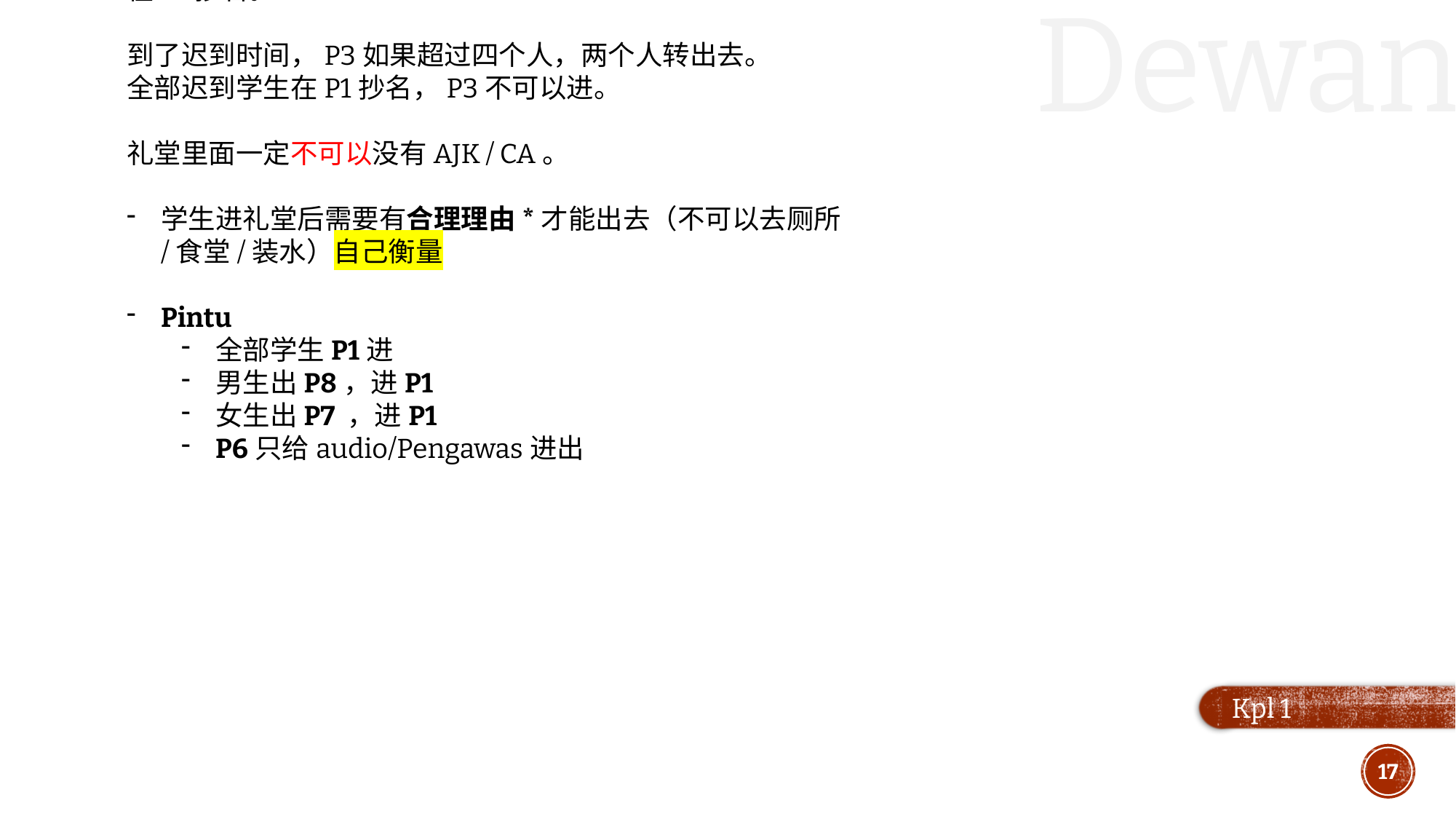

Dewan
Pintu 1,3,5,7,8 (P1-P8)
如果P2（大木门）开着，让P1的pengawas去管
如果P4/P6（活动的时候）开着，让Pengawas去站（最好一男一女）
Dewan
Pintu 1,3,5,7,8 (P1-P8)
如果P2（大木门）开着，让P1的pengawas去管
如果P4/P6（活动的时候）开着，让Pengawas去站（最好一男一女）
最迟进礼堂时间：
星期一至四（12:55p.m.）
星期五（1:20）

当天站Dewan的CA/AJK需要在迟到时间前5分钟，
在P1抄名。

到了迟到时间，P3如果超过四个人，两个人转出去。
全部迟到学生在P1抄名，P3不可以进。

礼堂里面一定不可以没有AJK / CA。

学生进礼堂后需要有合理理由*才能出去（不可以去厕所/食堂/装水）自己衡量

Pintu
全部学生P1进
男生出P8，进P1
女生出P7 ，进P1
P6只给audio/Pengawas进出

上课前岗位
Dewan

Kpl 1
17
2.  Ronda Dewan
所有Pgw排好（如图）
进礼堂后，全部ahli要去巡逻（Ronda Dewan），管好学生。
老师讲话的时候不要去Ronda
先排红圈（必须的），其次才排其他（需要的）

AJK需要站在Koperasi前面处理放人